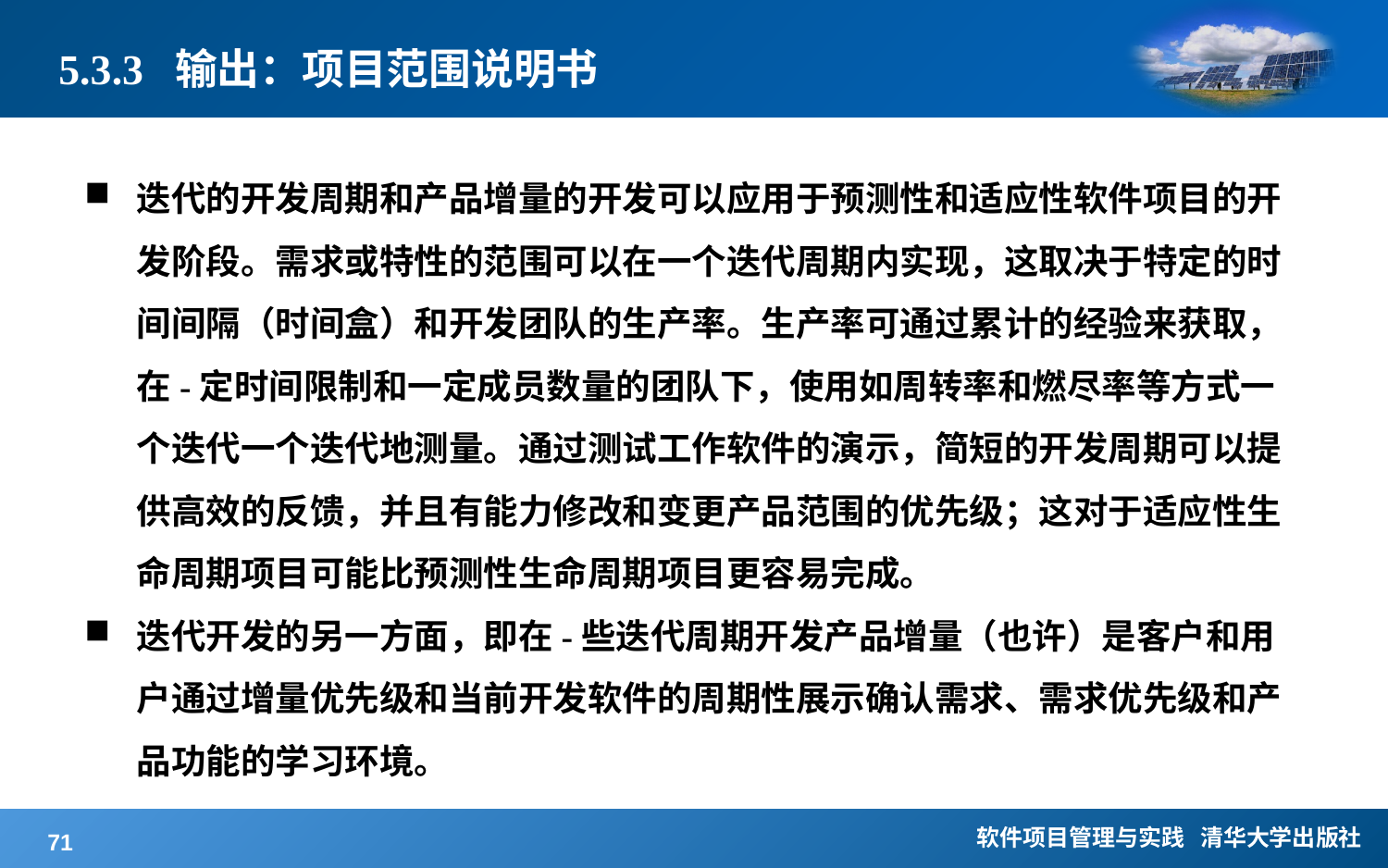

# 5.3.3  输出：项目范围说明书
迭代的开发周期和产品增量的开发可以应用于预测性和适应性软件项目的开发阶段。需求或特性的范围可以在一个迭代周期内实现，这取决于特定的时间间隔（时间盒）和开发团队的生产率。生产率可通过累计的经验来获取，在-定时间限制和一定成员数量的团队下，使用如周转率和燃尽率等方式一个迭代一个迭代地测量。通过测试工作软件的演示，简短的开发周期可以提供高效的反馈，并且有能力修改和变更产品范围的优先级；这对于适应性生命周期项目可能比预测性生命周期项目更容易完成。
迭代开发的另一方面，即在-些迭代周期开发产品增量（也许）是客户和用户通过增量优先级和当前开发软件的周期性展示确认需求、需求优先级和产品功能的学习环境。